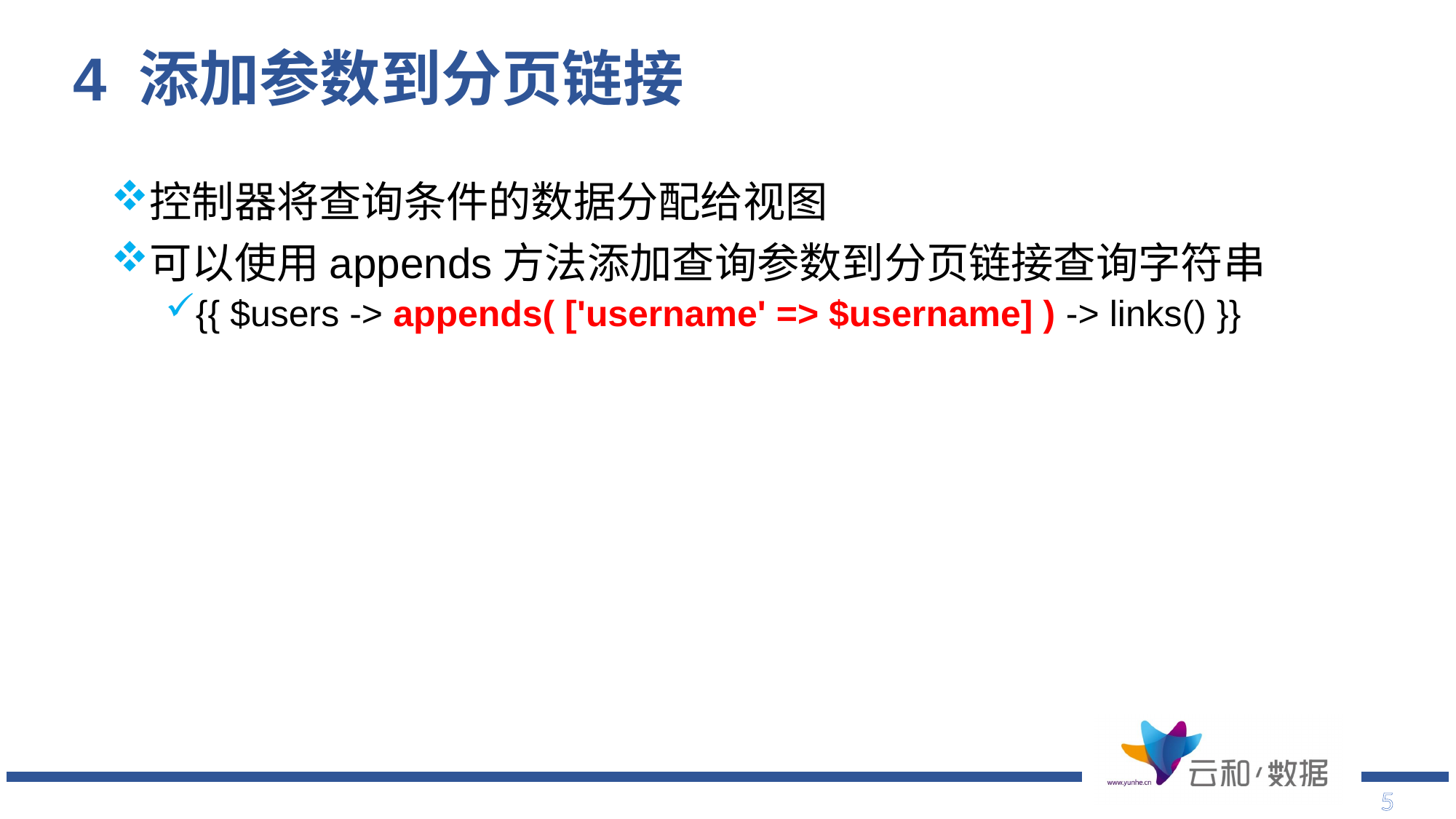

# 4 添加参数到分页链接
控制器将查询条件的数据分配给视图
可以使用appends方法添加查询参数到分页链接查询字符串
{{ $users -> appends( ['username' => $username] ) -> links() }}